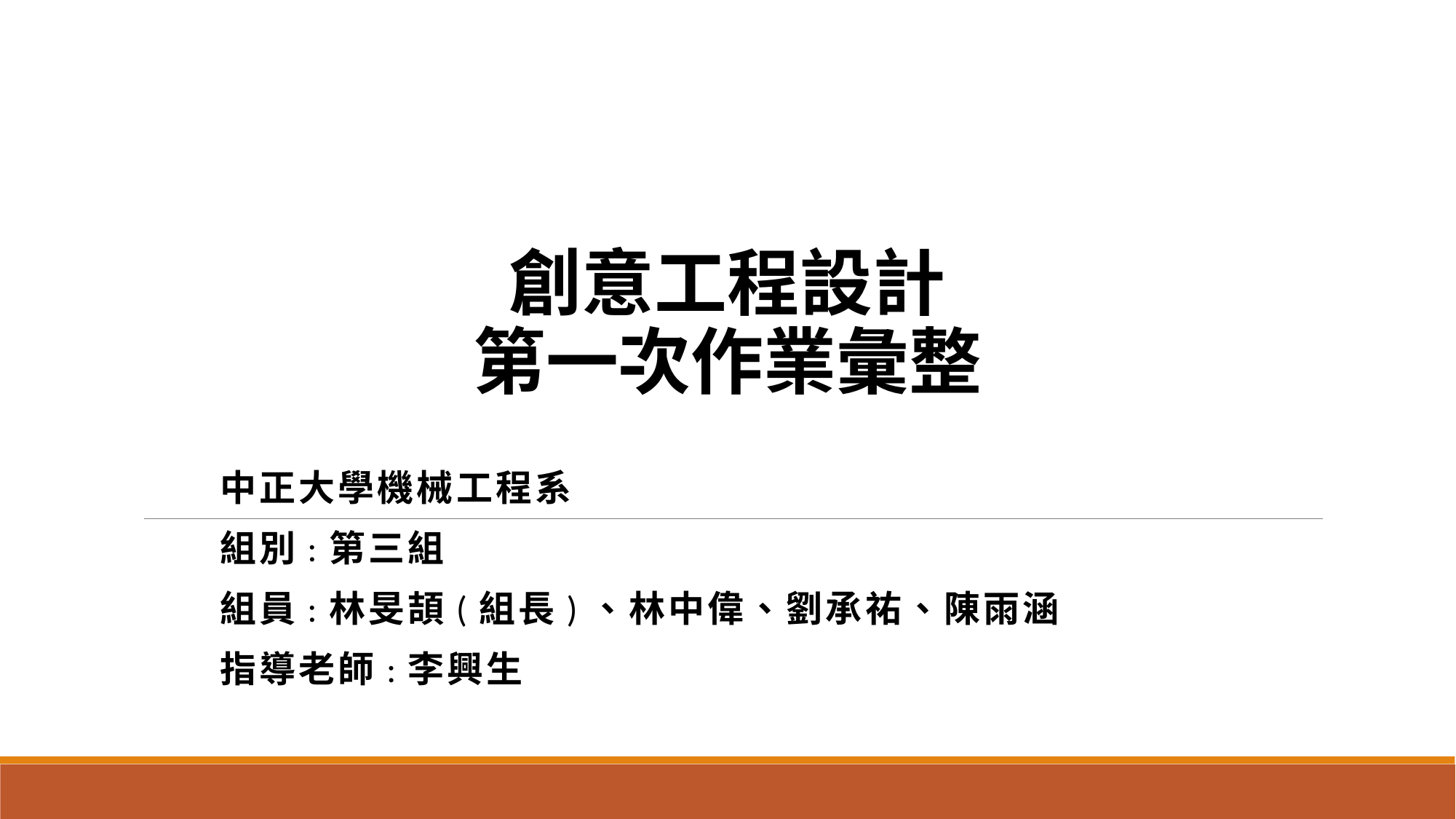

創意工程設計
第一次作業彙整
中正大學機械工程系
組別:第三組
組員:林旻頡(組長)、林中偉、劉承祐、陳雨涵
指導老師:李興生